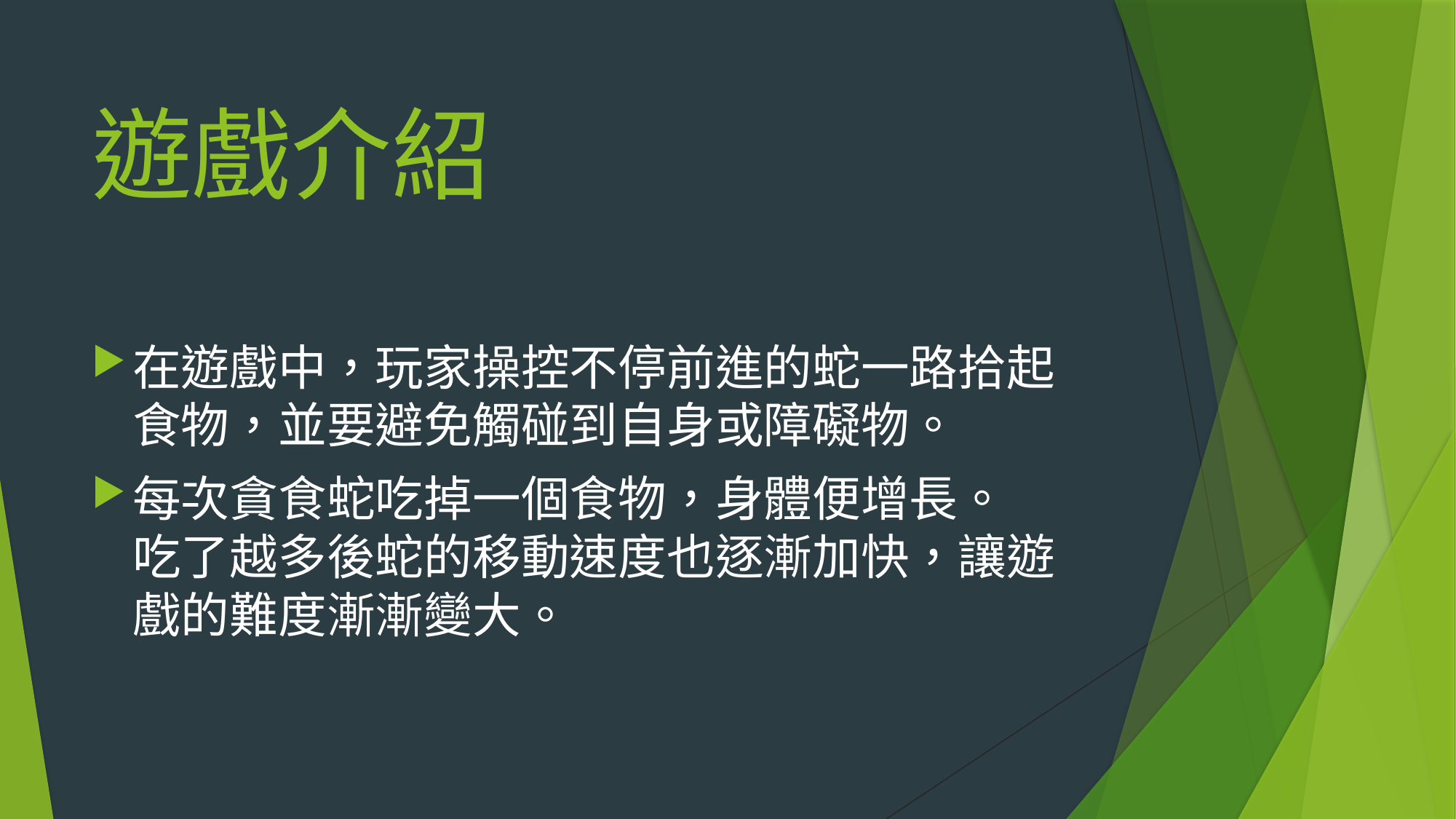

# 遊戲介紹
在遊戲中，玩家操控不停前進的蛇一路拾起食物，並要避免觸碰到自身或障礙物。
每次貪食蛇吃掉一個食物，身體便增長。
吃了越多後蛇的移動速度也逐漸加快，讓遊戲的難度漸漸變大。